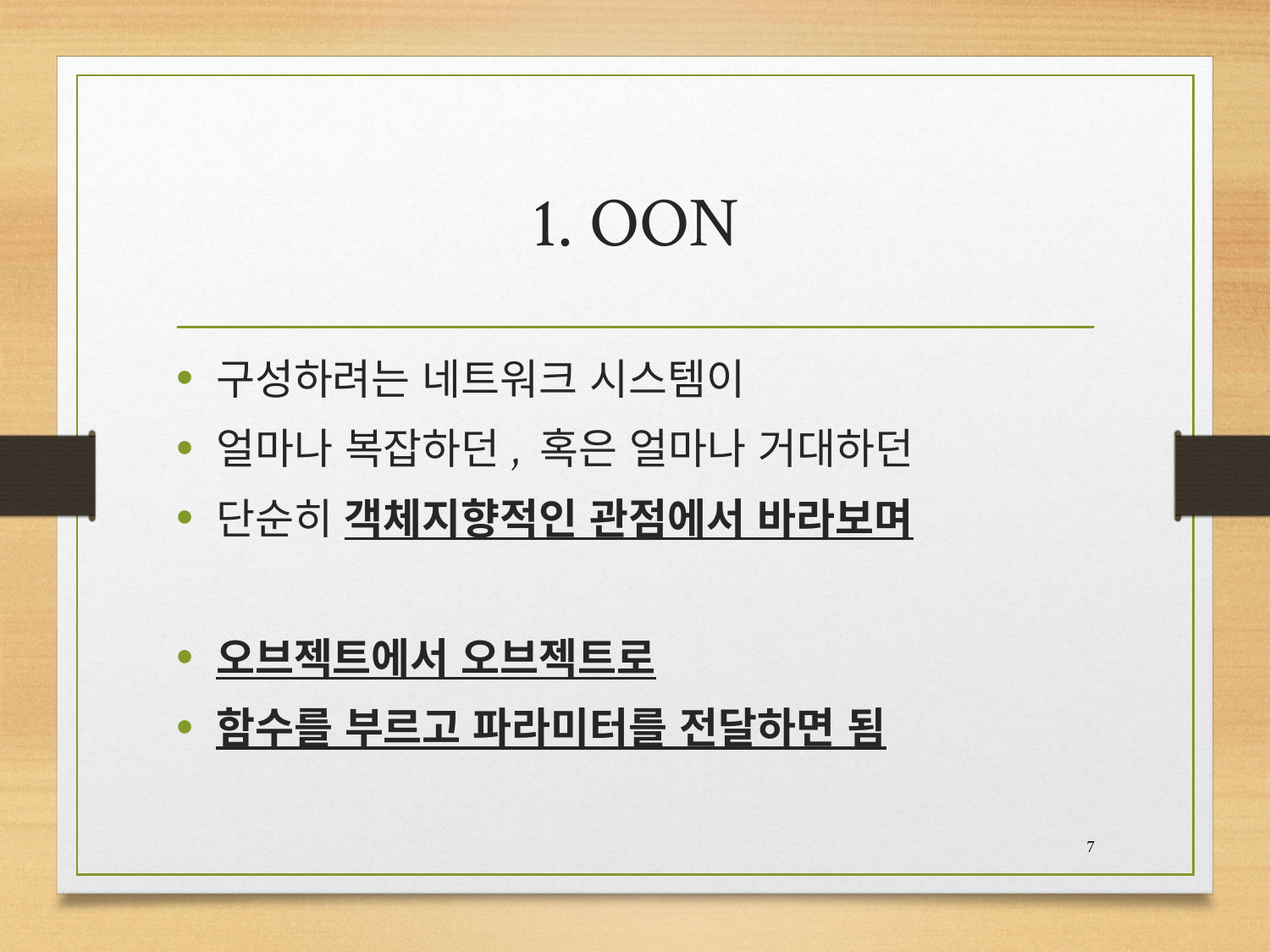

# 1. OON
구성하려는 네트워크 시스템이
얼마나 복잡하던, 혹은 얼마나 거대하던
단순히 객체지향적인 관점에서 바라보며

오브젝트에서 오브젝트로
함수를 부르고 파라미터를 전달하면 됨
7